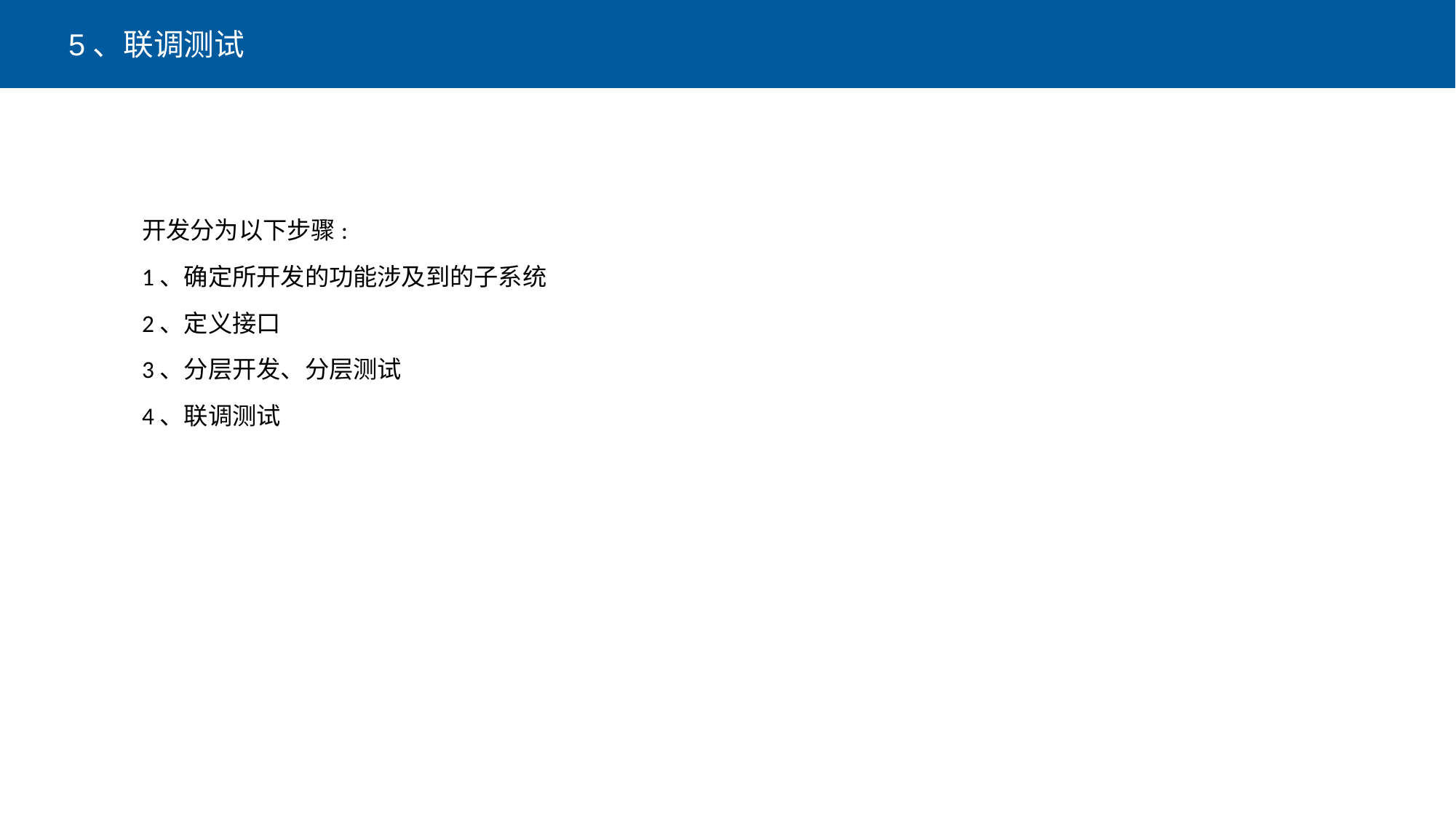

5、联调测试
开发分为以下步骤:
1、确定所开发的功能涉及到的子系统
2、定义接口
3、分层开发、分层测试
4、联调测试